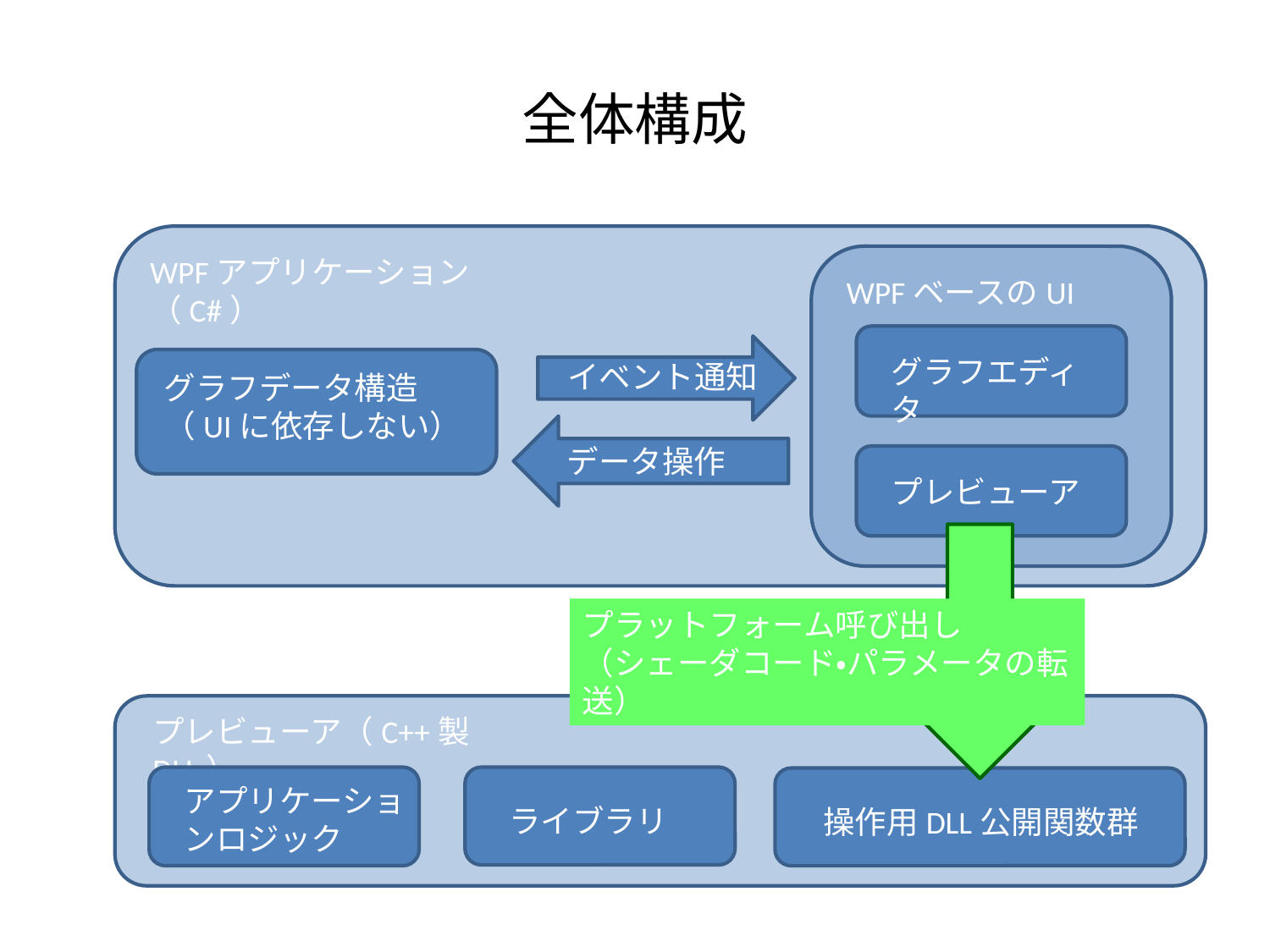

# 全体構成

WPFアプリケーション（C#）

WPFベースのUI

グラフエディタ

イベント通知
グラフデータ構造
（UIに依存しない）
データ操作

プレビューア

プラットフォーム呼び出し
（シェーダコード・パラメータの転送）

プレビューア（C++製DLL）

アプリケーションロジック
ライブラリ
操作用DLL公開関数群